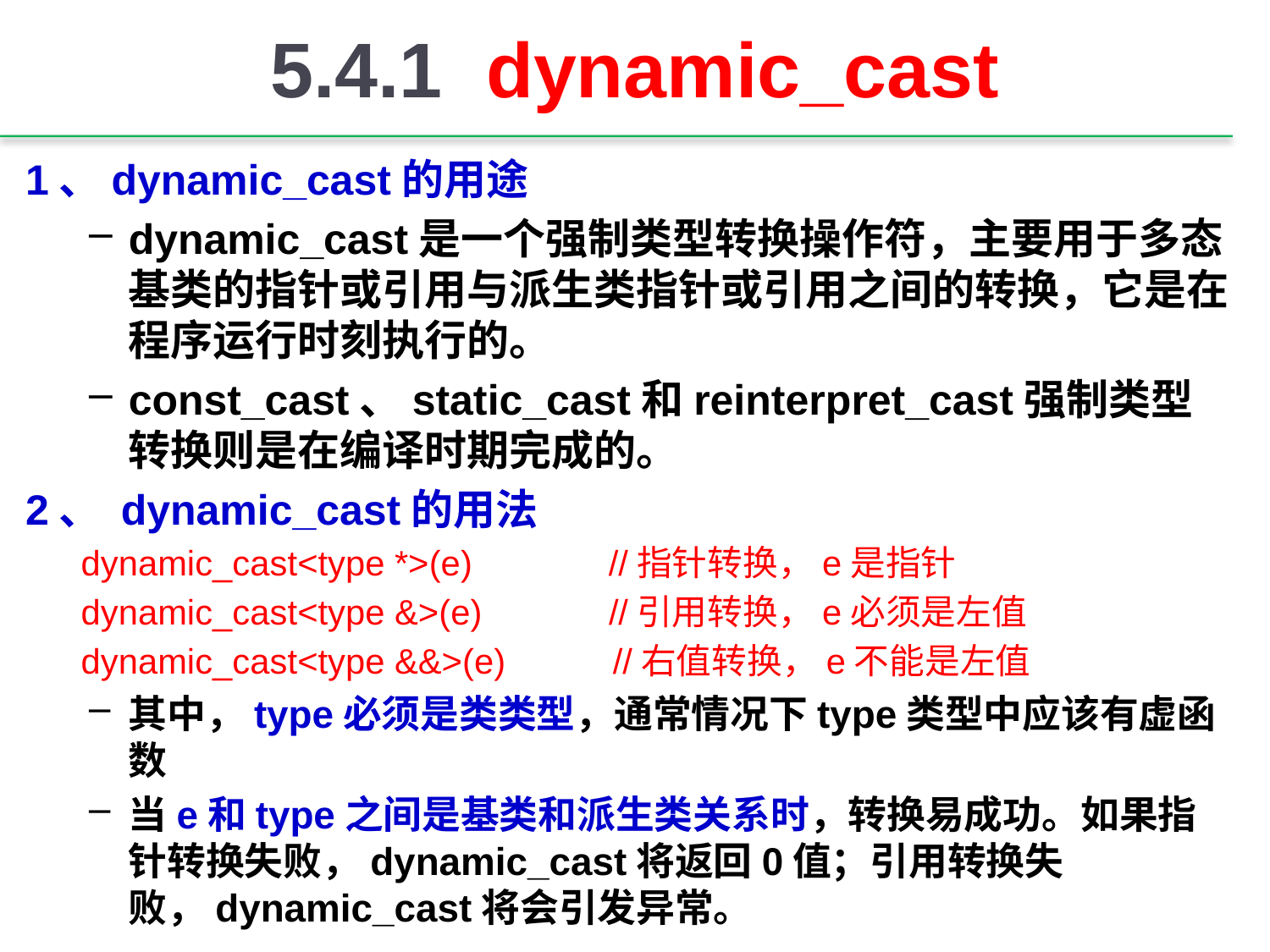

# 5.4.1  dynamic_cast
1、dynamic_cast的用途
dynamic_cast是一个强制类型转换操作符，主要用于多态基类的指针或引用与派生类指针或引用之间的转换，它是在程序运行时刻执行的。
const_cast、static_cast和reinterpret_cast强制类型转换则是在编译时期完成的。
2、 dynamic_cast的用法
dynamic_cast<type *>(e)              //指针转换，e是指针
dynamic_cast<type &>(e)             //引用转换，e必须是左值
dynamic_cast<type &&>(e)           //右值转换，e不能是左值
其中，type必须是类类型，通常情况下type类型中应该有虚函数
当e和type之间是基类和派生类关系时，转换易成功。如果指针转换失败，dynamic_cast将返回0值；引用转换失败，dynamic_cast将会引发异常。